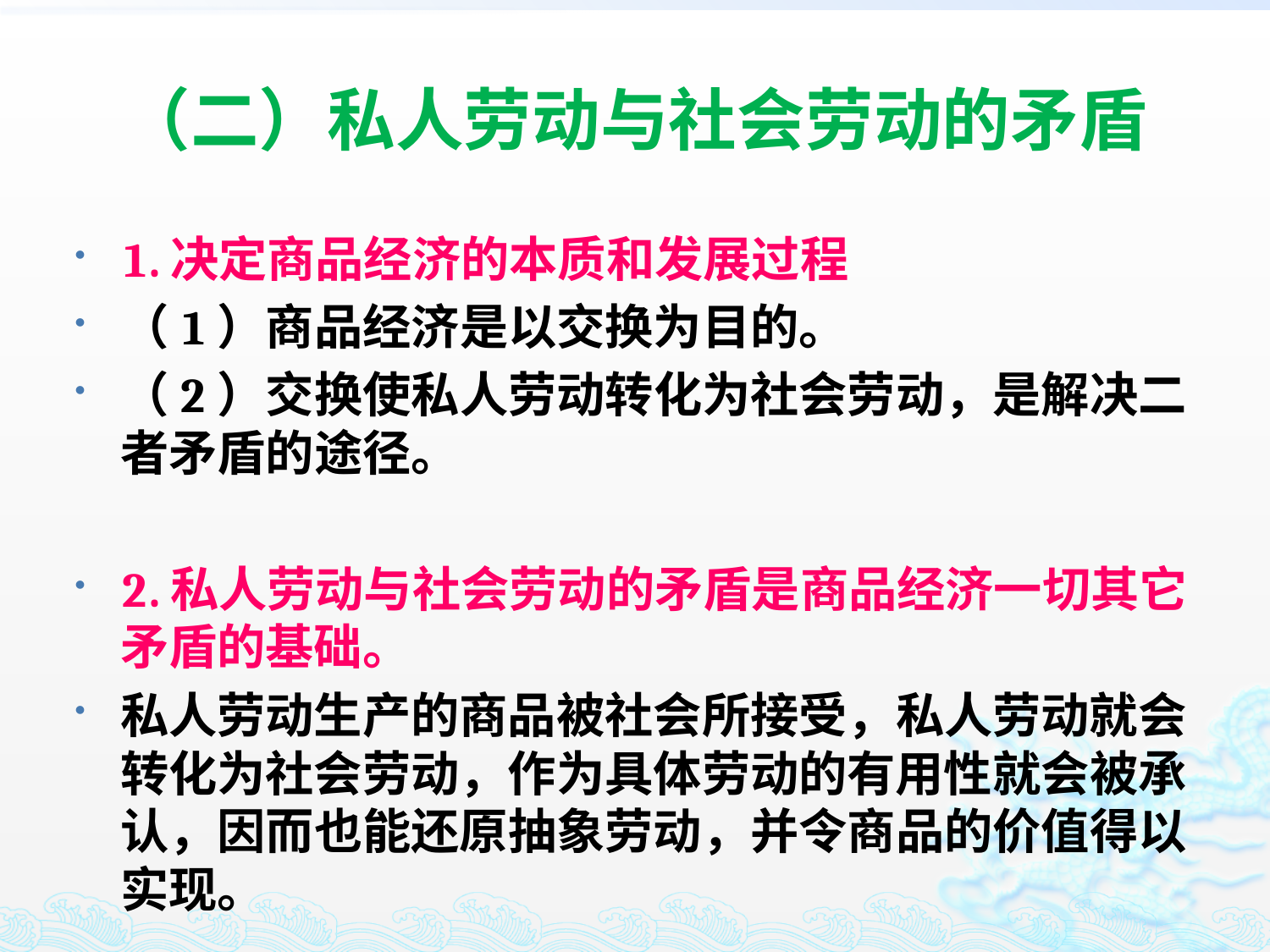

# （二）私人劳动与社会劳动的矛盾
1.决定商品经济的本质和发展过程
（1）商品经济是以交换为目的。
（2）交换使私人劳动转化为社会劳动，是解决二者矛盾的途径。

2.私人劳动与社会劳动的矛盾是商品经济一切其它矛盾的基础。
私人劳动生产的商品被社会所接受，私人劳动就会转化为社会劳动，作为具体劳动的有用性就会被承认，因而也能还原抽象劳动，并令商品的价值得以实现。